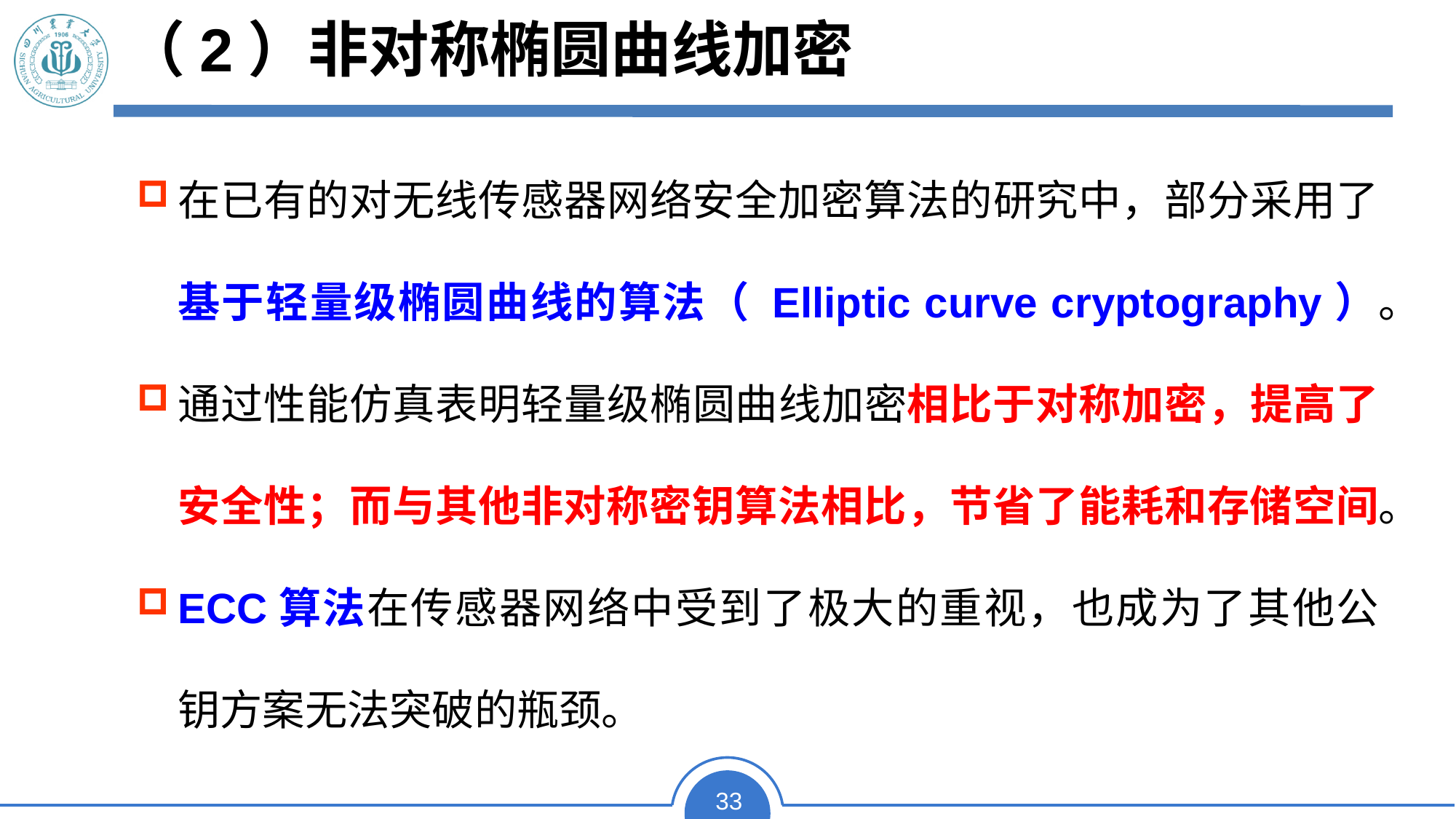

# （2）非对称椭圆曲线加密
在已有的对无线传感器网络安全加密算法的研究中，部分采用了基于轻量级椭圆曲线的算法（ Elliptic curve cryptography）。
通过性能仿真表明轻量级椭圆曲线加密相比于对称加密，提高了安全性；而与其他非对称密钥算法相比，节省了能耗和存储空间。
ECC算法在传感器网络中受到了极大的重视，也成为了其他公钥方案无法突破的瓶颈。